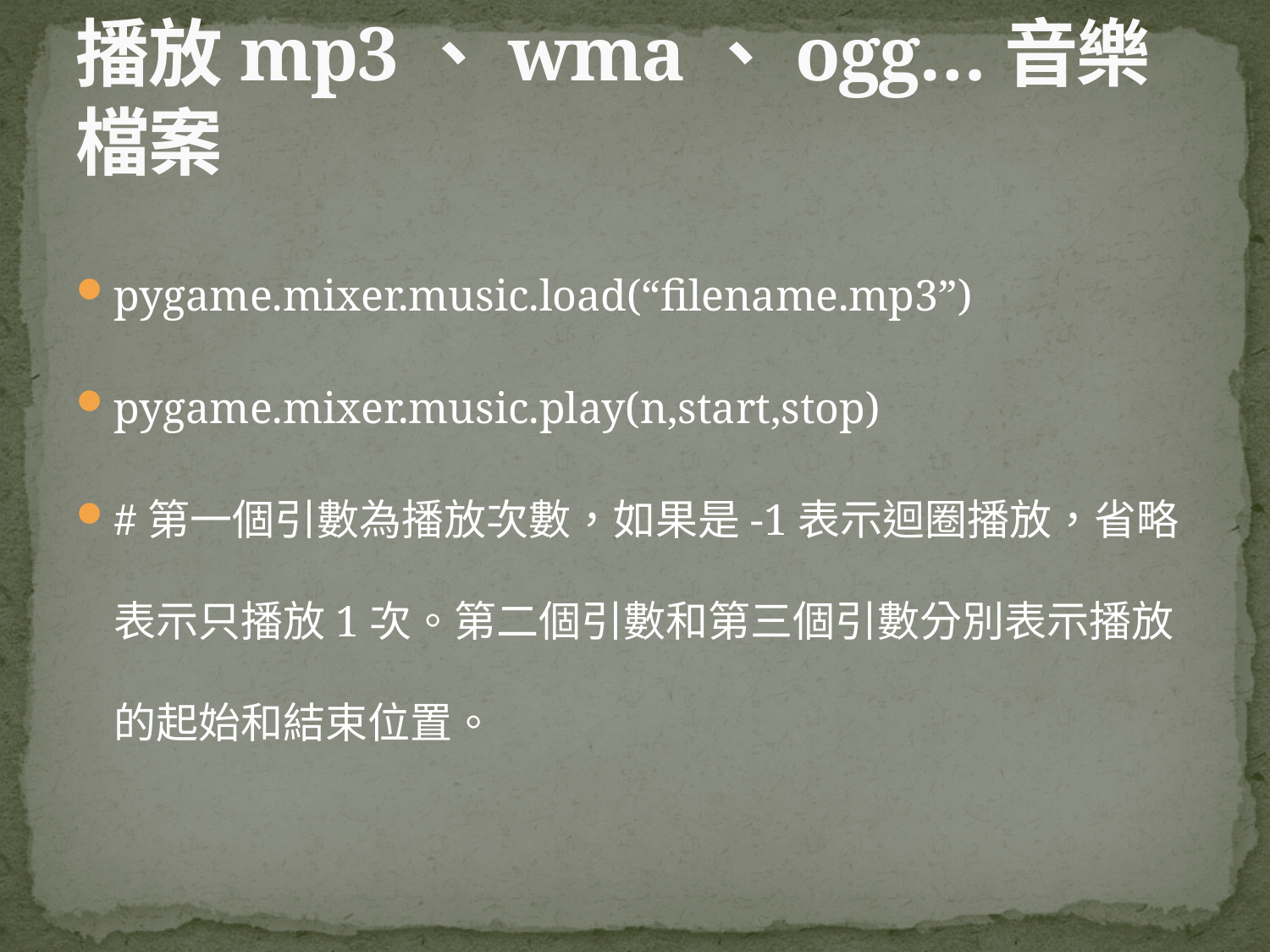

# 播放mp3、wma、ogg…音樂檔案
pygame.mixer.music.load(“filename.mp3”)
pygame.mixer.music.play(n,start,stop)
#第一個引數為播放次數，如果是-1表示迴圈播放，省略表示只播放1次。第二個引數和第三個引數分別表示播放的起始和結束位置。